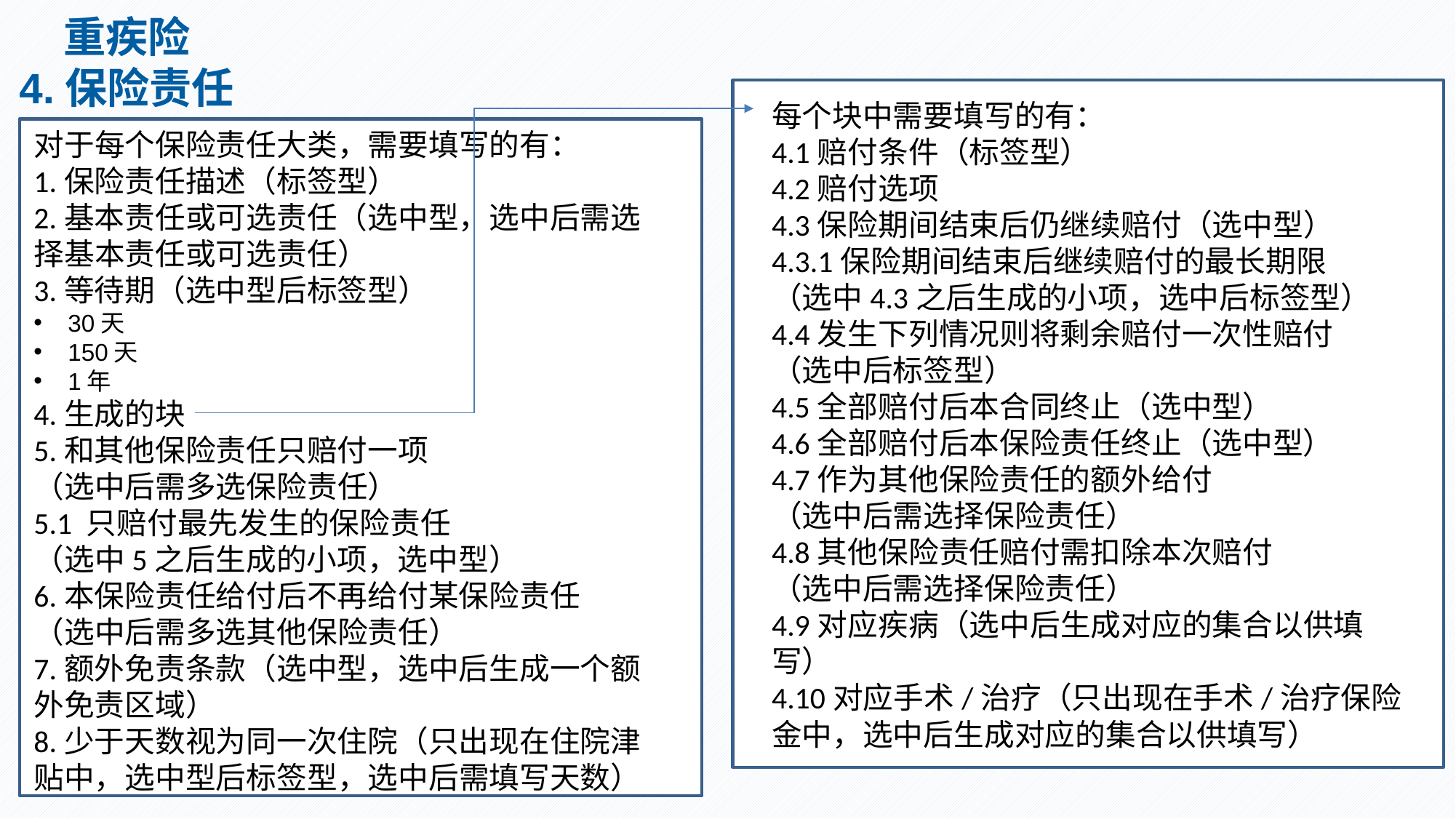

重疾险
4.保险责任

每个块中需要填写的有：
4.1赔付条件（标签型）
4.2赔付选项
4.3保险期间结束后仍继续赔付（选中型）
4.3.1保险期间结束后继续赔付的最长期限
（选中4.3之后生成的小项，选中后标签型）
4.4发生下列情况则将剩余赔付一次性赔付
（选中后标签型）
4.5全部赔付后本合同终止（选中型）
4.6全部赔付后本保险责任终止（选中型）
4.7作为其他保险责任的额外给付
（选中后需选择保险责任）
4.8其他保险责任赔付需扣除本次赔付
（选中后需选择保险责任）
4.9对应疾病（选中后生成对应的集合以供填写）
4.10对应手术/治疗（只出现在手术/治疗保险金中，选中后生成对应的集合以供填写）

对于每个保险责任大类，需要填写的有：
1.保险责任描述（标签型）
2.基本责任或可选责任（选中型，选中后需选择基本责任或可选责任）
3.等待期（选中型后标签型）
30天
150天
1年
4.生成的块
5.和其他保险责任只赔付一项
（选中后需多选保险责任）
5.1 只赔付最先发生的保险责任
（选中5之后生成的小项，选中型）
6.本保险责任给付后不再给付某保险责任
（选中后需多选其他保险责任）
7.额外免责条款（选中型，选中后生成一个额外免责区域）
8.少于天数视为同一次住院（只出现在住院津贴中，选中型后标签型，选中后需填写天数）